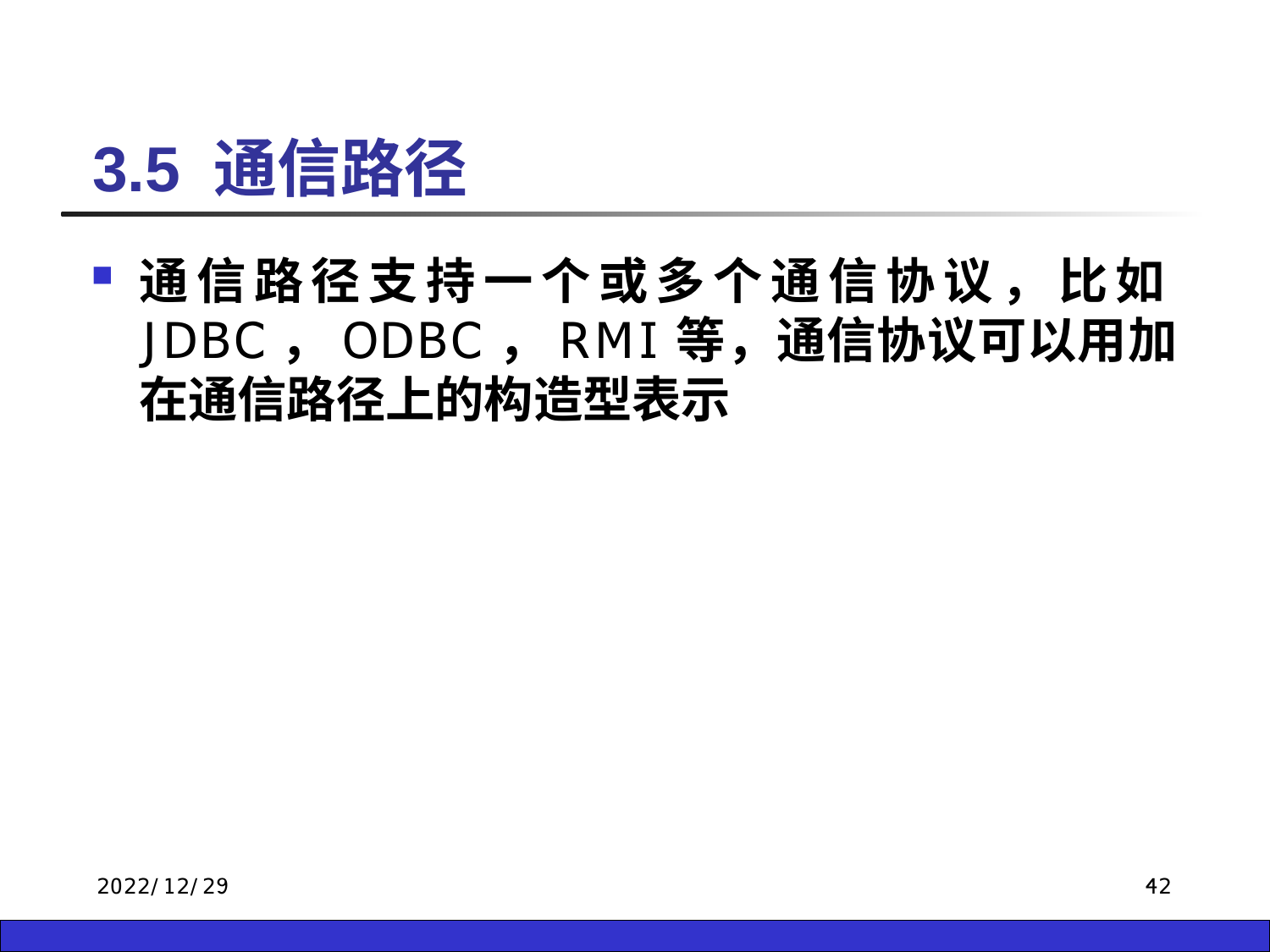

3.5 通信路径
通信路径支持一个或多个通信协议，比如JDBC，ODBC，RMI等，通信协议可以用加在通信路径上的构造型表示
2022/12/29
42